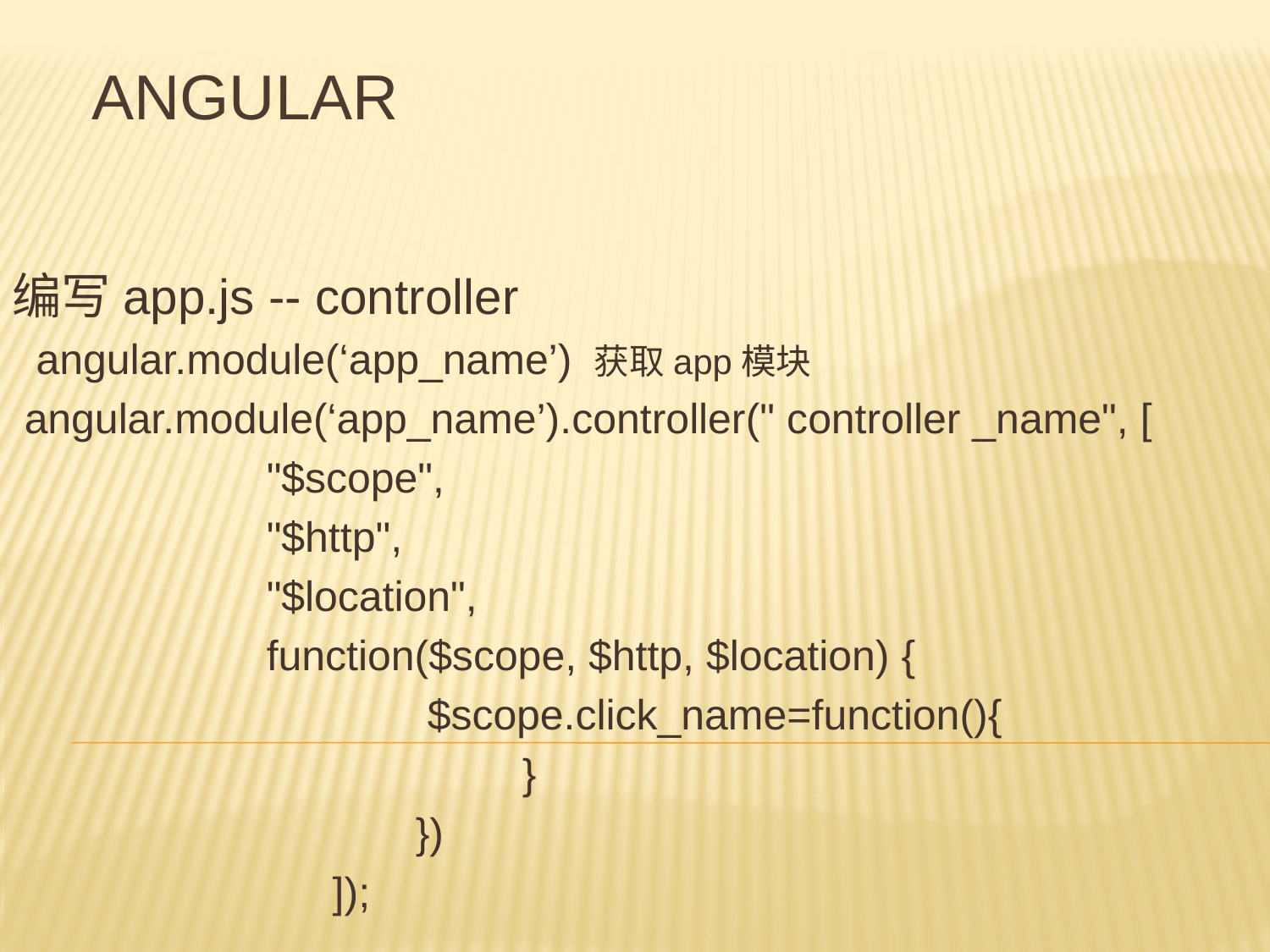

# Angular
编写app.js -- controller
  angular.module(‘app_name’) 获取app模块
 angular.module(‘app_name’).controller(" controller _name", [
		"$scope",
		"$http",
		"$location",
		function($scope, $http, $location) {
                                   $scope.click_name=function(){
                                           }
                                  })
                           ]);